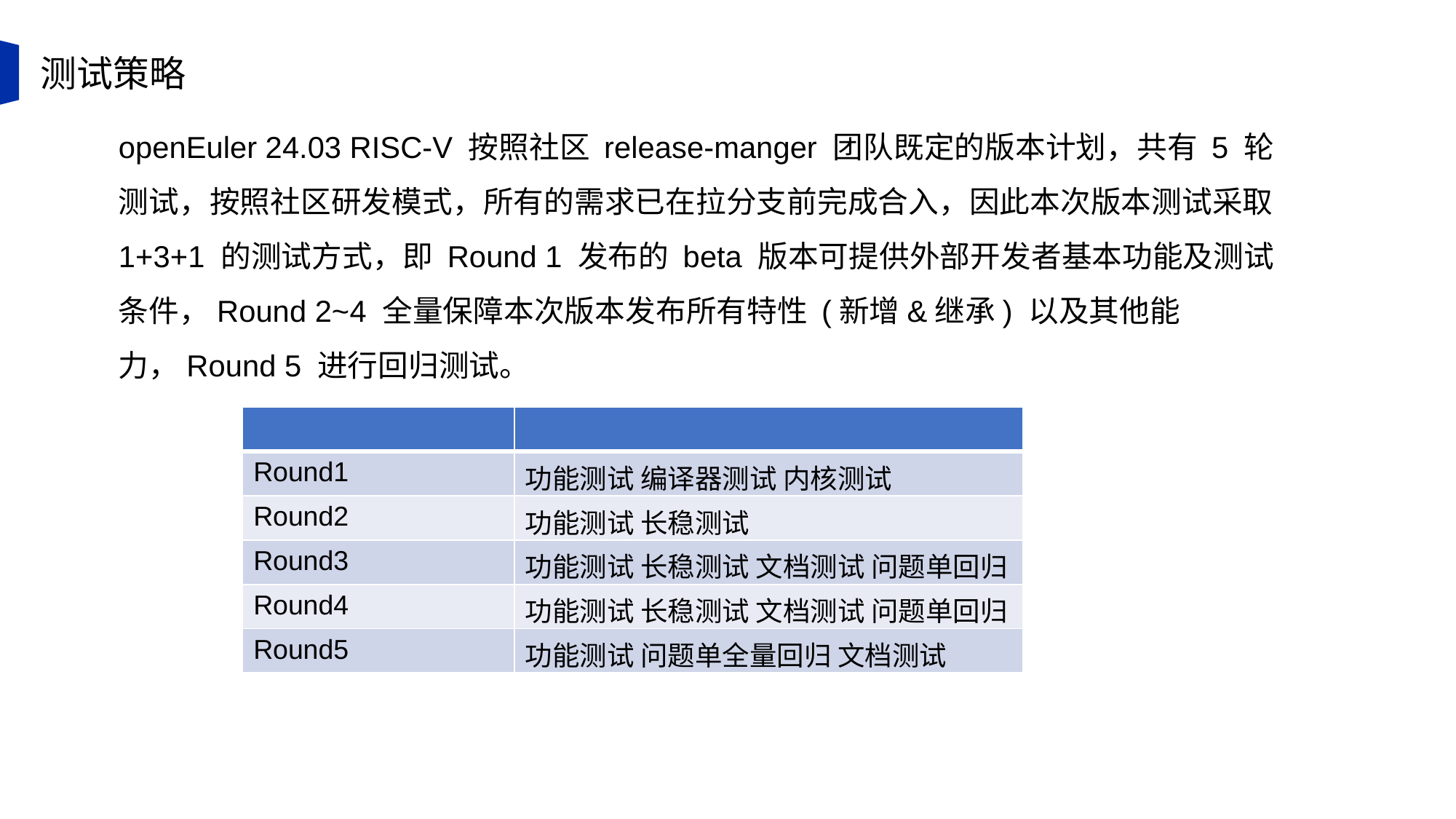

测试策略

openEuler 24.03 RISC-V 按照社区 release-manger 团队既定的版本计划，共有 5 轮测试，按照社区研发模式，所有的需求已在拉分支前完成合入，因此本次版本测试采取 1+3+1 的测试方式，即 Round 1 发布的 beta 版本可提供外部开发者基本功能及测试条件，Round 2~4 全量保障本次版本发布所有特性 (新增&继承) 以及其他能力，Round 5 进行回归测试。
|  |  |
| --- | --- |
| Round1 | 功能测试 编译器测试 内核测试 |
| Round2 | 功能测试 长稳测试 |
| Round3 | 功能测试 长稳测试 文档测试 问题单回归 |
| Round4 | 功能测试 长稳测试 文档测试 问题单回归 |
| Round5 | 功能测试 问题单全量回归 文档测试 |